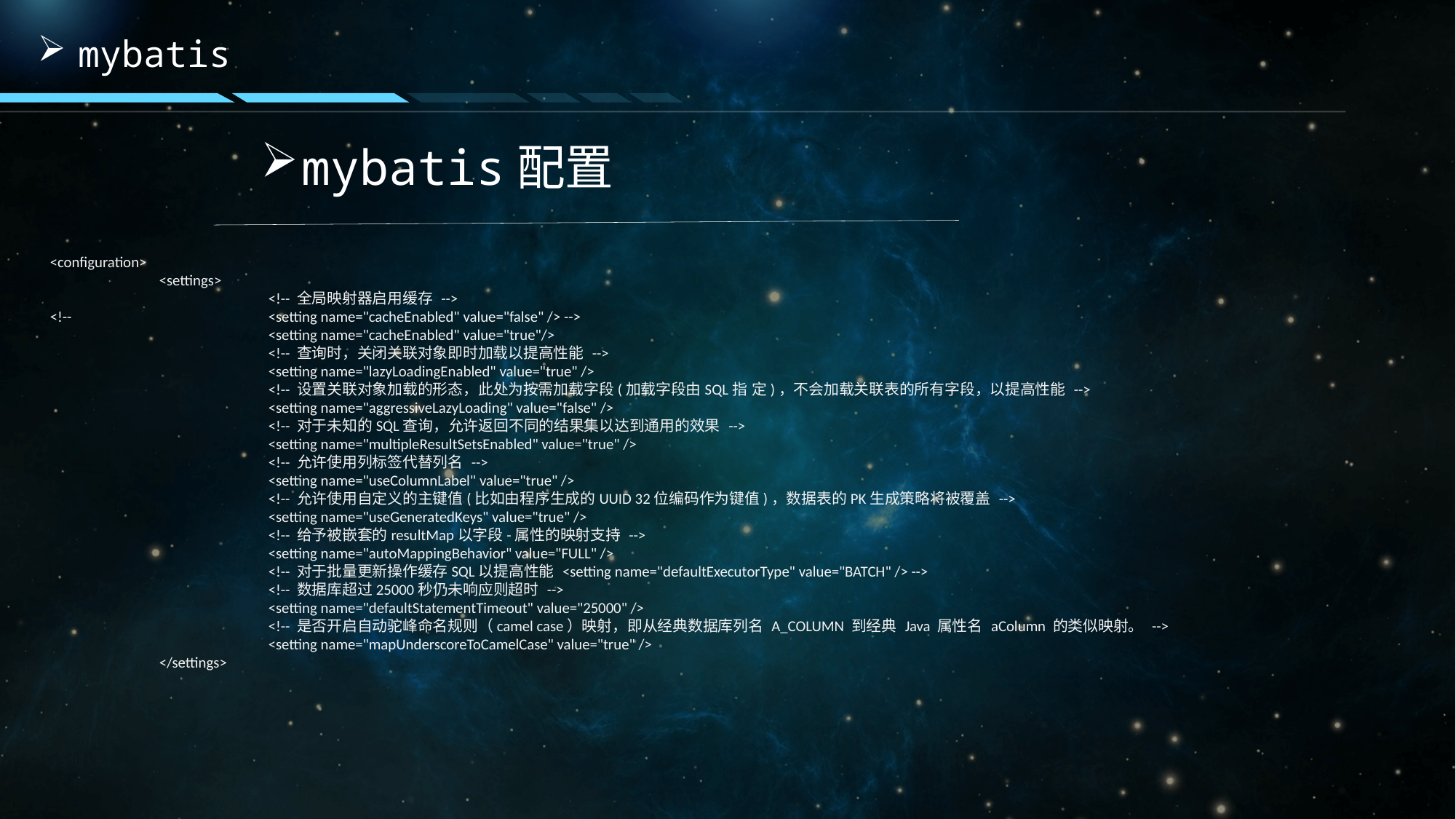

mybatis

mybatis配置
<configuration>
	<settings>
		<!-- 全局映射器启用缓存 -->
<!-- 		<setting name="cacheEnabled" value="false" /> -->
		<setting name="cacheEnabled" value="true"/>
		<!-- 查询时，关闭关联对象即时加载以提高性能 -->
		<setting name="lazyLoadingEnabled" value="true" />
		<!-- 设置关联对象加载的形态，此处为按需加载字段(加载字段由SQL指 定)，不会加载关联表的所有字段，以提高性能 -->
		<setting name="aggressiveLazyLoading" value="false" />
		<!-- 对于未知的SQL查询，允许返回不同的结果集以达到通用的效果 -->
		<setting name="multipleResultSetsEnabled" value="true" />
		<!-- 允许使用列标签代替列名 -->
		<setting name="useColumnLabel" value="true" />
		<!-- 允许使用自定义的主键值(比如由程序生成的UUID 32位编码作为键值)，数据表的PK生成策略将被覆盖 -->
		<setting name="useGeneratedKeys" value="true" />
		<!-- 给予被嵌套的resultMap以字段-属性的映射支持 -->
		<setting name="autoMappingBehavior" value="FULL" />
		<!-- 对于批量更新操作缓存SQL以提高性能 <setting name="defaultExecutorType" value="BATCH" /> -->
		<!-- 数据库超过25000秒仍未响应则超时 -->
		<setting name="defaultStatementTimeout" value="25000" />
		<!-- 是否开启自动驼峰命名规则（camel case）映射，即从经典数据库列名 A_COLUMN 到经典 Java 属性名 aColumn 的类似映射。 -->
		<setting name="mapUnderscoreToCamelCase" value="true" />
	</settings>